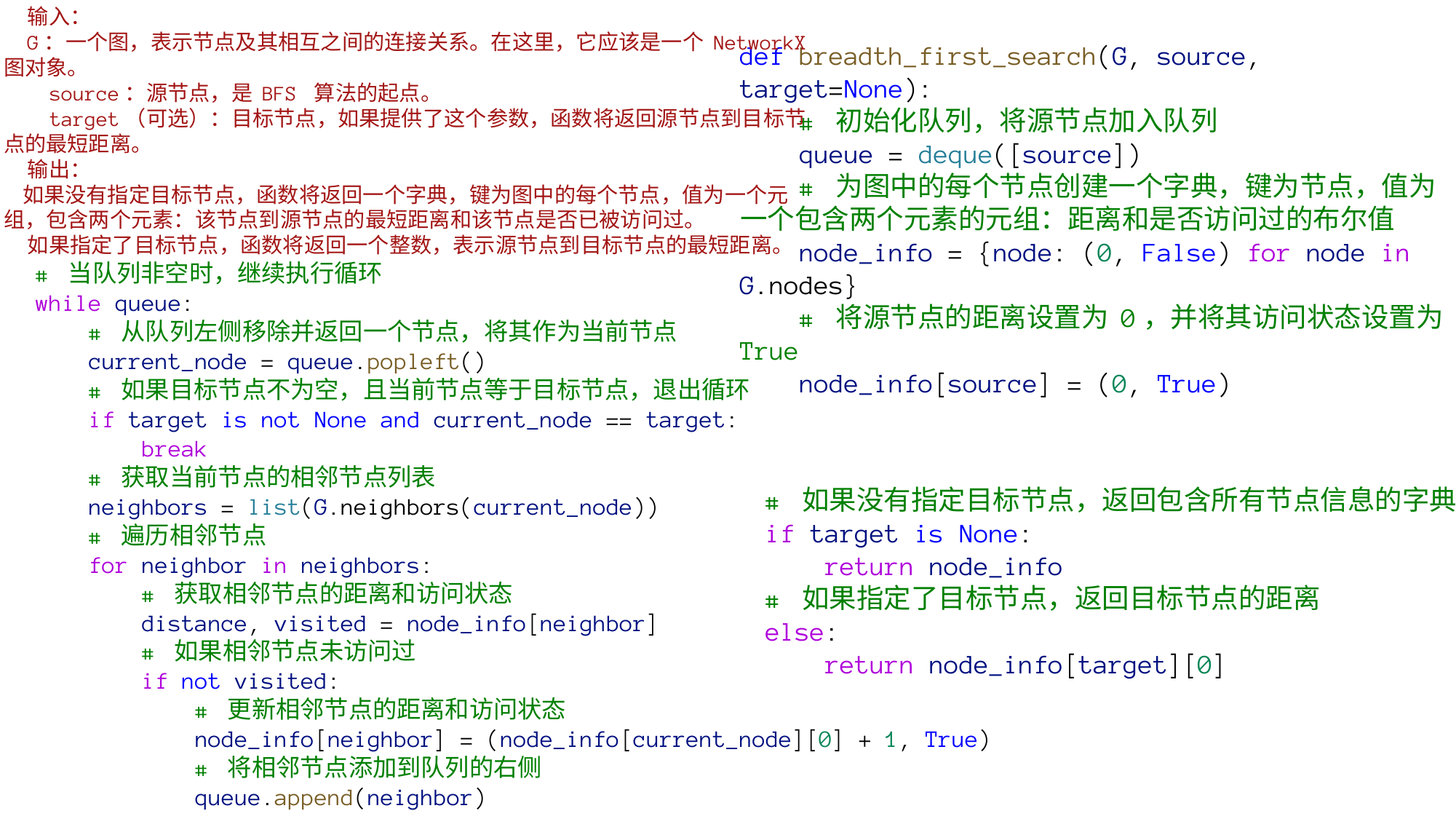

输入：
    G：一个图，表示节点及其相互之间的连接关系。在这里，它应该是一个 NetworkX 图对象。
    source：源节点，是 BFS 算法的起点。
    target（可选）：目标节点，如果提供了这个参数，函数将返回源节点到目标节点的最短距离。
    输出：
    如果没有指定目标节点，函数将返回一个字典，键为图中的每个节点，值为一个元组，包含两个元素：该节点到源节点的最短距离和该节点是否已被访问过。
    如果指定了目标节点，函数将返回一个整数，表示源节点到目标节点的最短距离。
def breadth_first_search(G, source, target=None):
    # 初始化队列，将源节点加入队列
    queue = deque([source])
    # 为图中的每个节点创建一个字典，键为节点，值为一个包含两个元素的元组：距离和是否访问过的布尔值
    node_info = {node: (0, False) for node in G.nodes}
    # 将源节点的距离设置为 0，并将其访问状态设置为 True
    node_info[source] = (0, True)

    # 当队列非空时，继续执行循环
    while queue:
        # 从队列左侧移除并返回一个节点，将其作为当前节点
        current_node = queue.popleft()
        # 如果目标节点不为空，且当前节点等于目标节点，退出循环
        if target is not None and current_node == target:
            break
        # 获取当前节点的相邻节点列表
        neighbors = list(G.neighbors(current_node))
        # 遍历相邻节点
        for neighbor in neighbors:
            # 获取相邻节点的距离和访问状态
            distance, visited = node_info[neighbor]
            # 如果相邻节点未访问过
            if not visited:
                # 更新相邻节点的距离和访问状态
                node_info[neighbor] = (node_info[current_node][0] + 1, True)
                # 将相邻节点添加到队列的右侧
                queue.append(neighbor)

    # 如果没有指定目标节点，返回包含所有节点信息的字典
    if target is None:
        return node_info
    # 如果指定了目标节点，返回目标节点的距离
    else:
        return node_info[target][0]